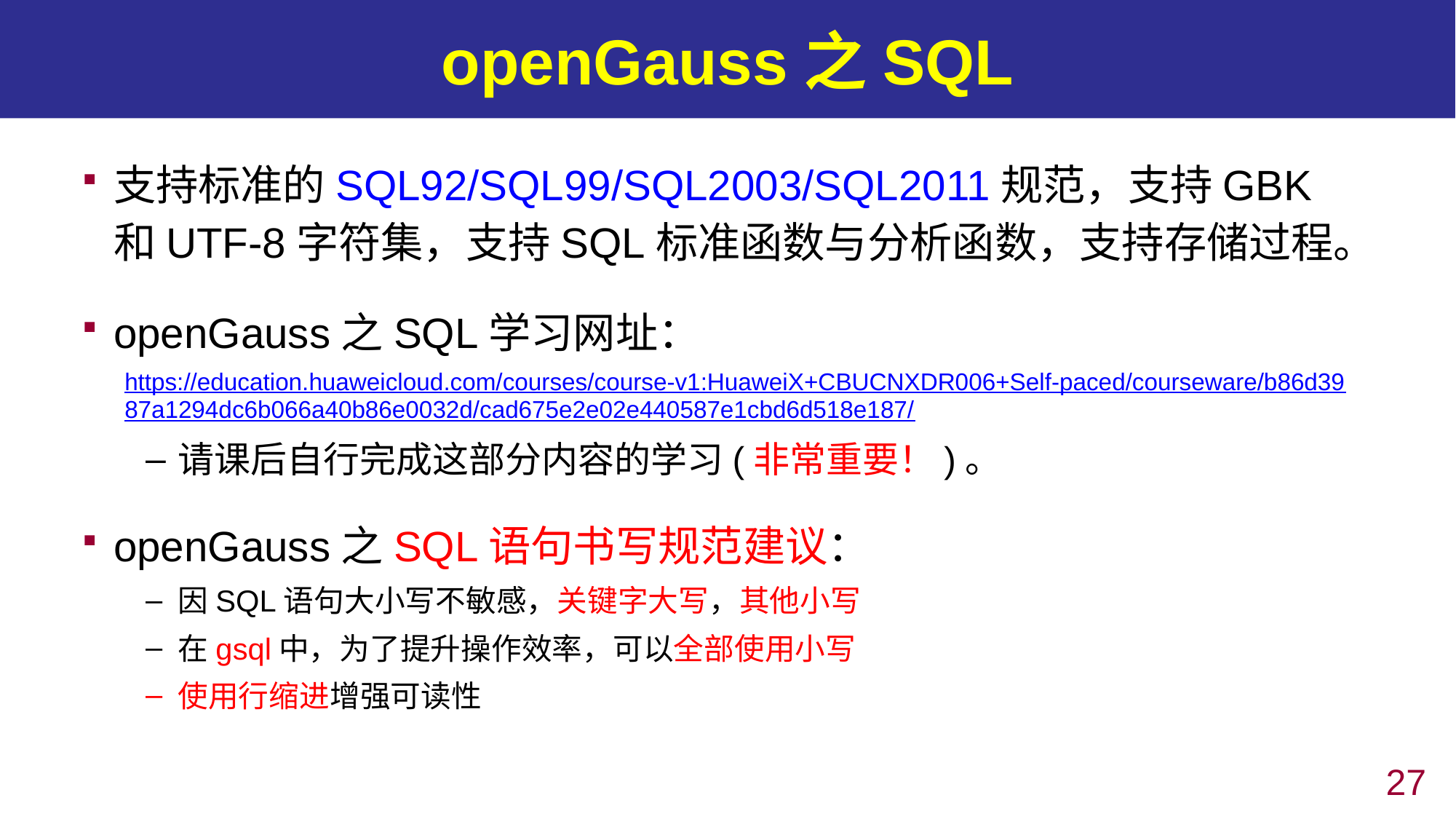

# openGauss之SQL
支持标准的SQL92/SQL99/SQL2003/SQL2011规范，支持GBK和UTF-8字符集，支持SQL标准函数与分析函数，支持存储过程。

openGauss之SQL学习网址：
https://education.huaweicloud.com/courses/course-v1:HuaweiX+CBUCNXDR006+Self-paced/courseware/b86d3987a1294dc6b066a40b86e0032d/cad675e2e02e440587e1cbd6d518e187/
请课后自行完成这部分内容的学习(非常重要！)。

openGauss之SQL语句书写规范建议：
因SQL语句大小写不敏感，关键字大写，其他小写
在gsql中，为了提升操作效率，可以全部使用小写
使用行缩进增强可读性
27